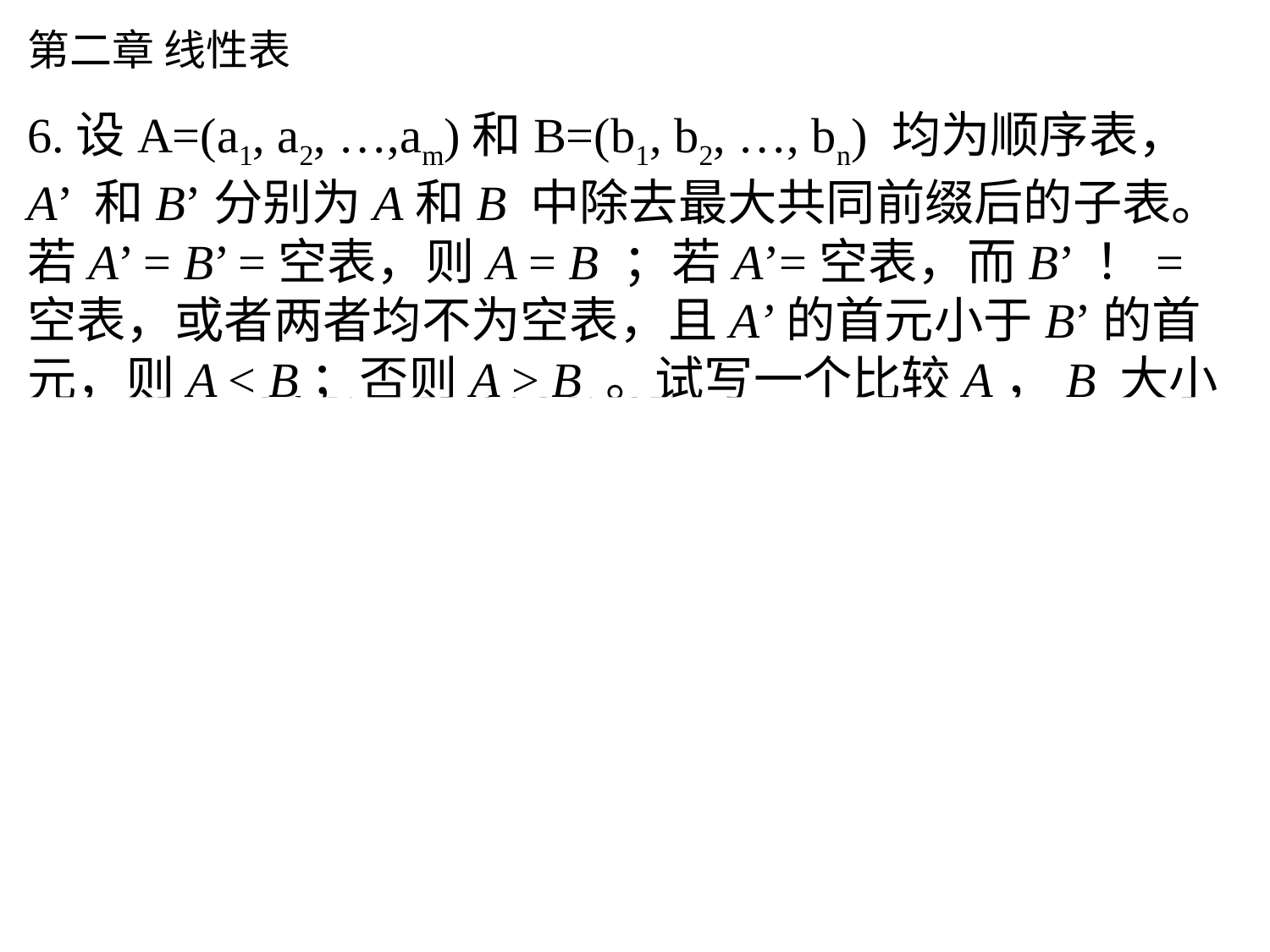

# 第二章 线性表
6.设A=(a1, a2, …,am)和B=(b1, b2, …, bn) 均为顺序表， A’ 和B’分别为A和B 中除去最大共同前缀后的子表。若A’ = B’ =空表，则A = B ；若A’=空表，而B’ ！=空表，或者两者均不为空表，且A’的首元小于B’的首元，则A < B；否则A > B 。试写一个比较A，B 大小的算法。(1)

Status CompareOrderList(SqList &A,SqList &B)
{//1表示A大，-1表示B大，0表示A、B相同
  int i,k,j;
  k=A.length>B.length?A.length:B.length;
  for(i=0;i<k;i++){
    if(A.elem[i]>B.elem[i]) { j = 1; break; }
    else if(A.elem[i]<B.elem[i]) { j = -1; break; }
    else{j = 0; }
  }
  if(j == 0){
    if(A.length > B.length) { j = 1;}
    else if(A.length < B.length) { j = -1;}
}
  return j;
}

这个地方写反了，应该是
k=A.length>B.length?B.length:A.length;否则下面的循环会越界。